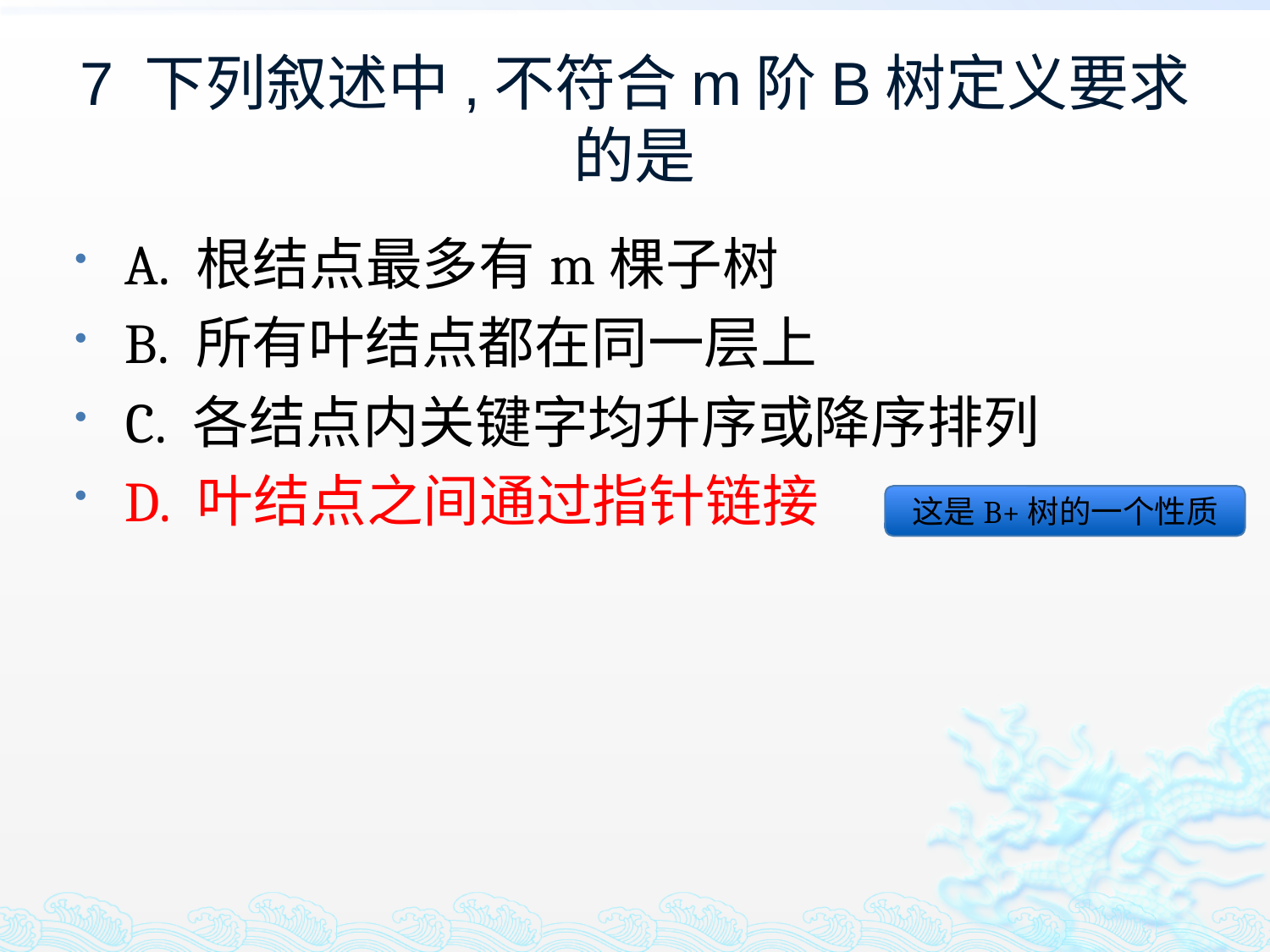

# 7 下列叙述中,不符合m阶B树定义要求的是
A. 根结点最多有m棵子树
B. 所有叶结点都在同一层上
C. 各结点内关键字均升序或降序排列
D. 叶结点之间通过指针链接
这是B+树的一个性质